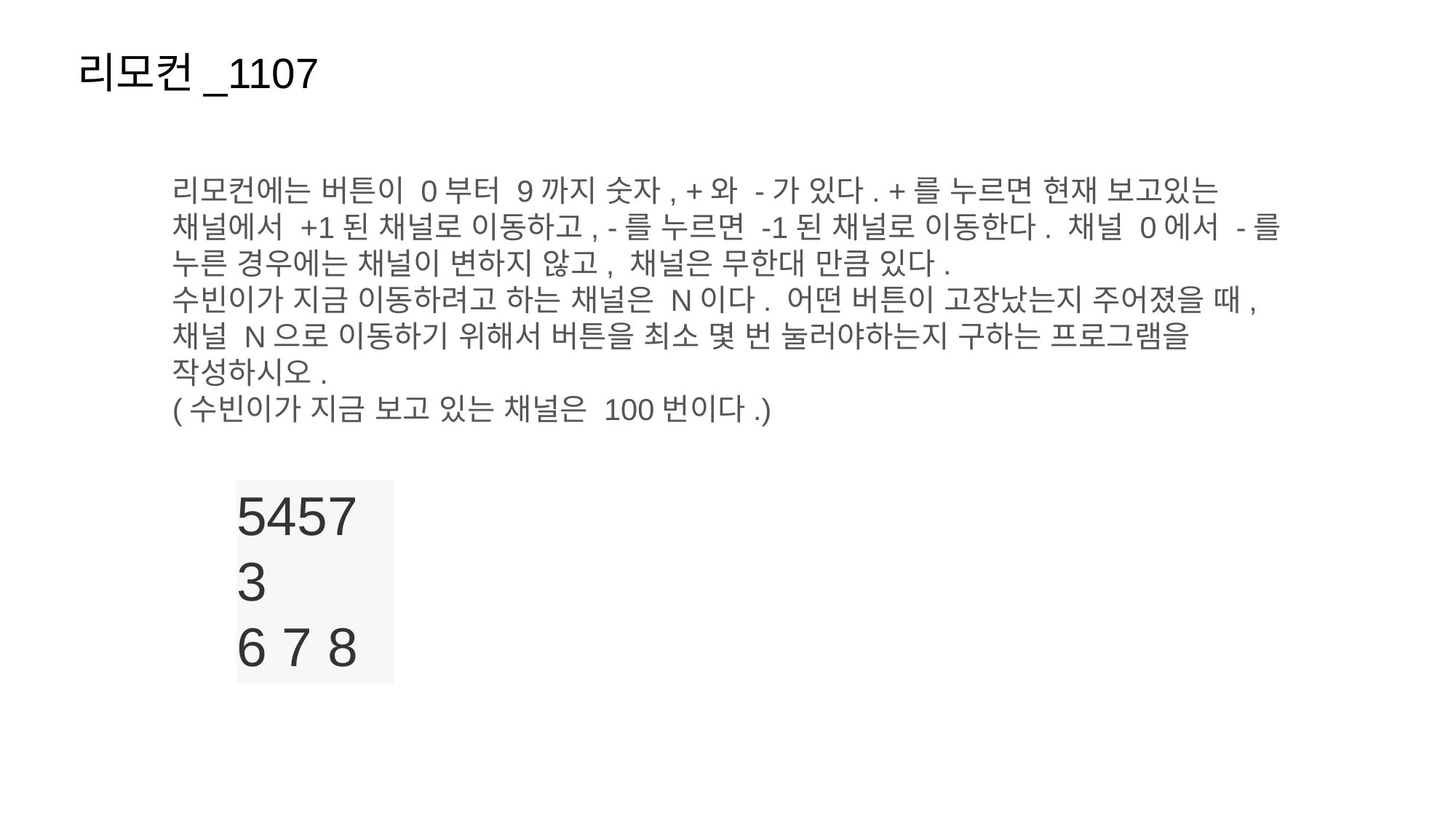

리모컨_1107
리모컨에는 버튼이 0부터 9까지 숫자, +와 -가 있다. +를 누르면 현재 보고있는 채널에서 +1된 채널로 이동하고, -를 누르면 -1된 채널로 이동한다. 채널 0에서 -를 누른 경우에는 채널이 변하지 않고, 채널은 무한대 만큼 있다.
수빈이가 지금 이동하려고 하는 채널은 N이다. 어떤 버튼이 고장났는지 주어졌을 때, 채널 N으로 이동하기 위해서 버튼을 최소 몇 번 눌러야하는지 구하는 프로그램을 작성하시오.
(수빈이가 지금 보고 있는 채널은 100번이다.)
5457
3
6 7 8